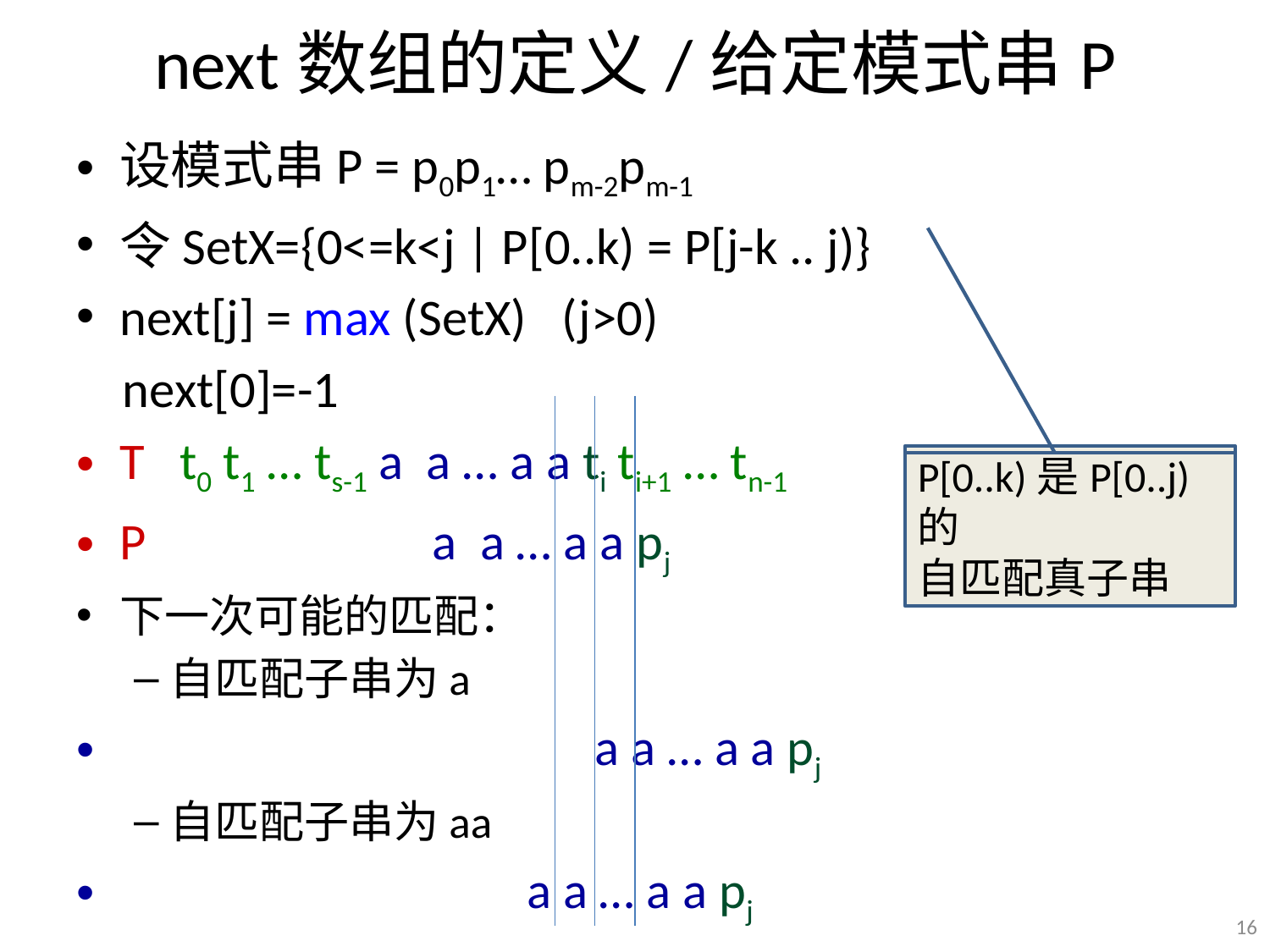

# next数组的定义/给定模式串P
设模式串P = p0p1… pm-2pm-1
令SetX={0<=k<j | P[0..k) = P[j-k .. j)}
next[j] = max (SetX)   (j>0)
    next[0]=-1
T   t0 t1 … ts-1 a  a … a a ti ti+1 … tn-1
P	                 a  a … a a pj
下一次可能的匹配：
自匹配子串为a
             	                     a a … a a pj
自匹配子串为aa
                                   a a … a a pj

P[0..k)是P[0..j)的
自匹配真子串
16